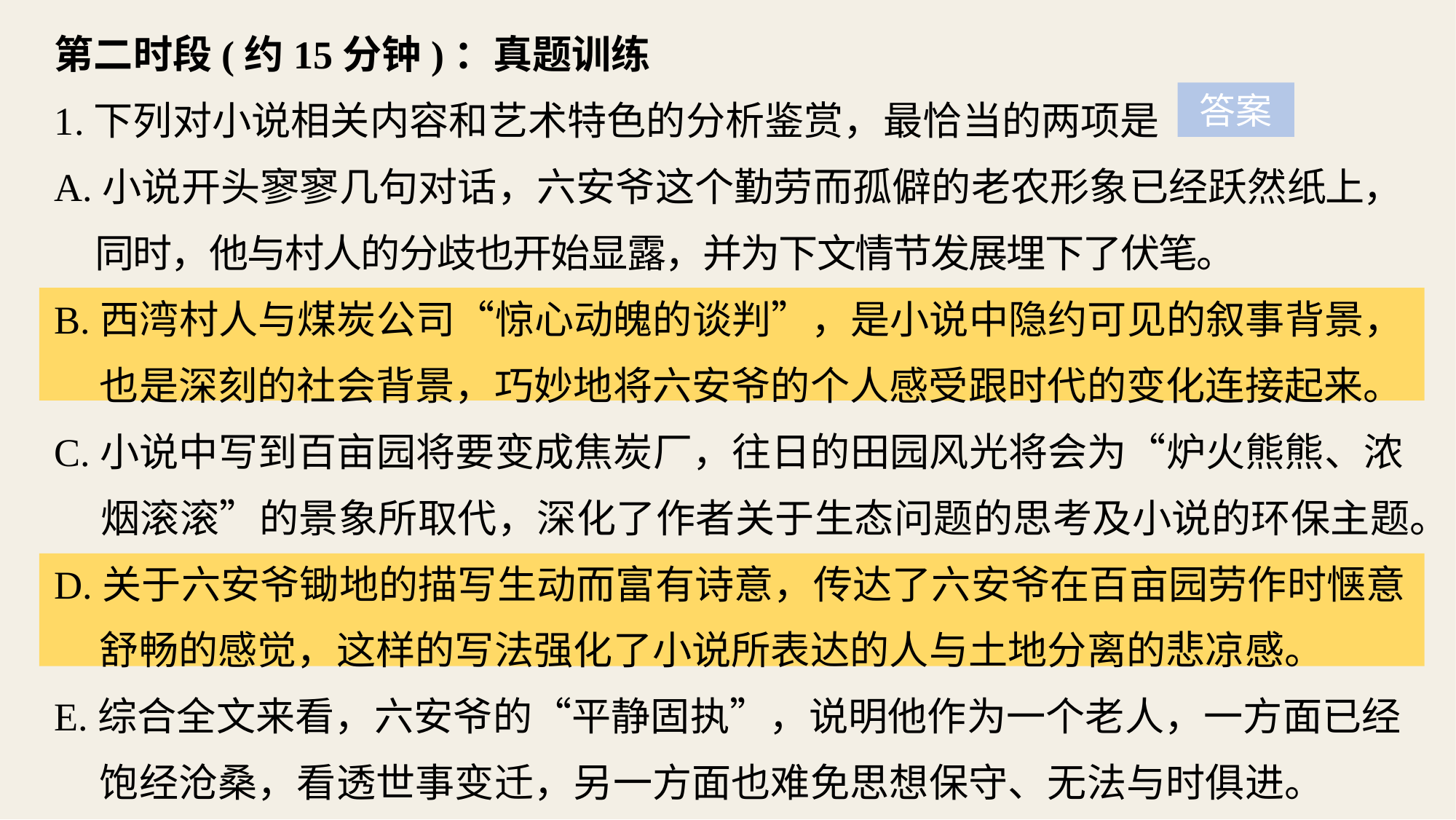

第二时段(约15分钟)：真题训练
1.下列对小说相关内容和艺术特色的分析鉴赏，最恰当的两项是
A.小说开头寥寥几句对话，六安爷这个勤劳而孤僻的老农形象已经跃然纸上，
    同时，他与村人的分歧也开始显露，并为下文情节发展埋下了伏笔。
B.西湾村人与煤炭公司“惊心动魄的谈判”，是小说中隐约可见的叙事背景，
    也是深刻的社会背景，巧妙地将六安爷的个人感受跟时代的变化连接起来。
C.小说中写到百亩园将要变成焦炭厂，往日的田园风光将会为“炉火熊熊、浓
    烟滚滚”的景象所取代，深化了作者关于生态问题的思考及小说的环保主题。
D.关于六安爷锄地的描写生动而富有诗意，传达了六安爷在百亩园劳作时惬意
    舒畅的感觉，这样的写法强化了小说所表达的人与土地分离的悲凉感。
E.综合全文来看，六安爷的“平静固执”，说明他作为一个老人，一方面已经
    饱经沧桑，看透世事变迁，另一方面也难免思想保守、无法与时俱进。
答案